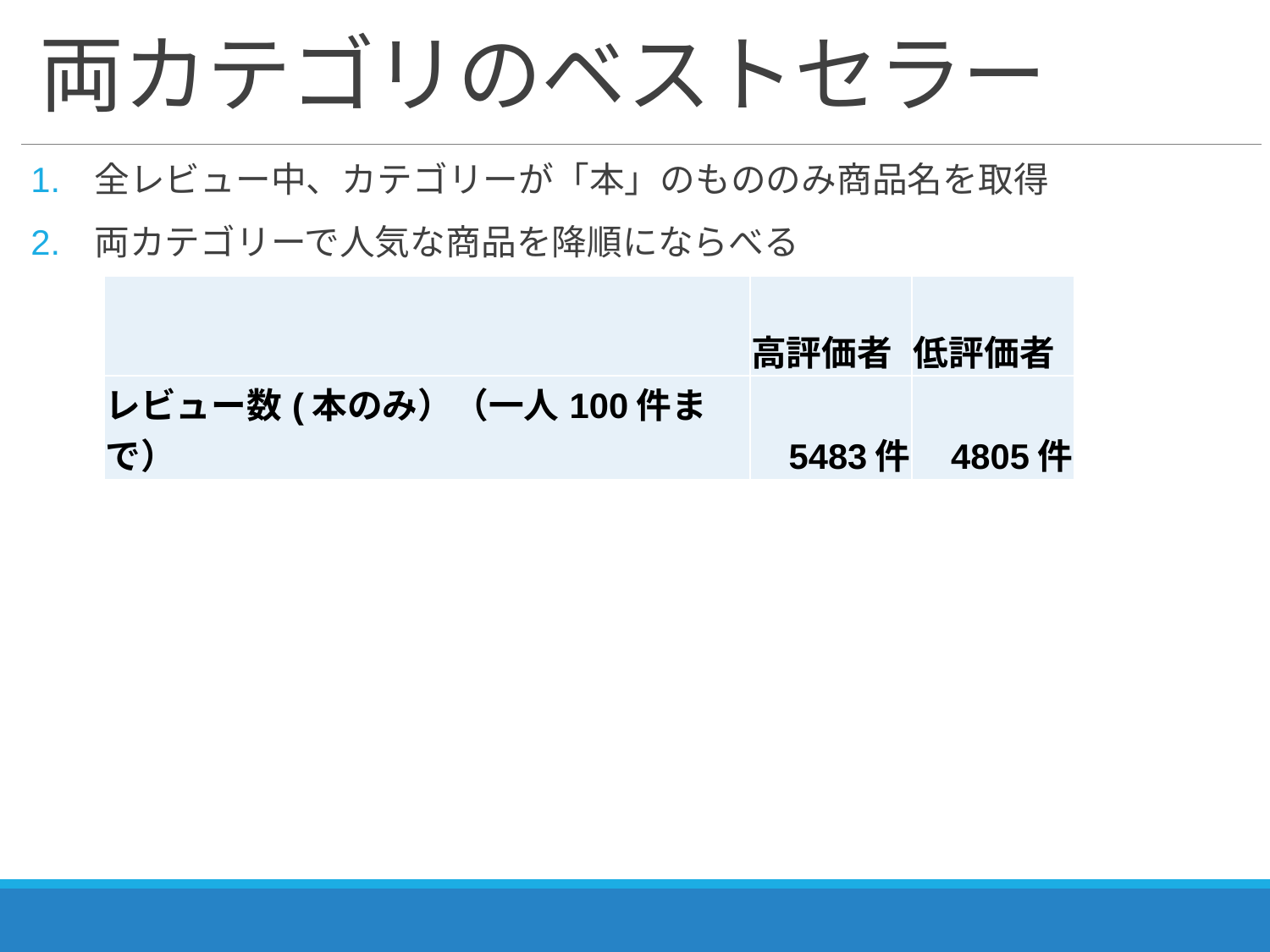

# 両カテゴリのベストセラー
全レビュー中、カテゴリーが「本」のもののみ商品名を取得
両カテゴリーで人気な商品を降順にならべる

|  | 高評価者 | 低評価者 |
| --- | --- | --- |
| レビュー数(本のみ）（一人100件まで） | 5483件 | 4805件 |